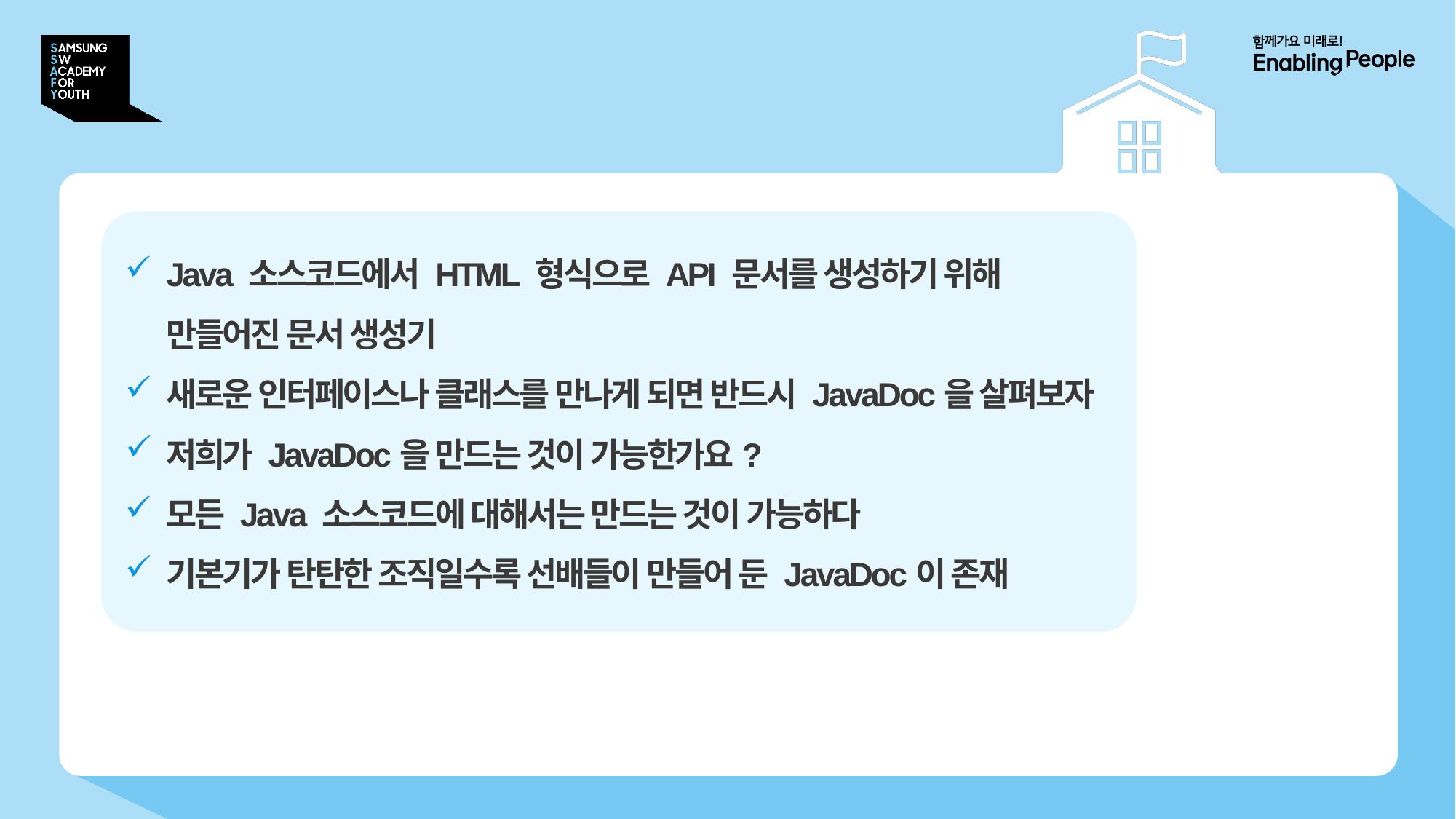

# JavaDoc

Java 소스코드에서 HTML 형식으로 API 문서를 생성하기 위해 만들어진 문서 생성기
새로운 인터페이스나 클래스를 만나게 되면 반드시 JavaDoc을 살펴보자
저희가 JavaDoc을 만드는 것이 가능한가요?
모든 Java 소스코드에 대해서는 만드는 것이 가능하다
기본기가 탄탄한 조직일수록 선배들이 만들어 둔 JavaDoc이 존재